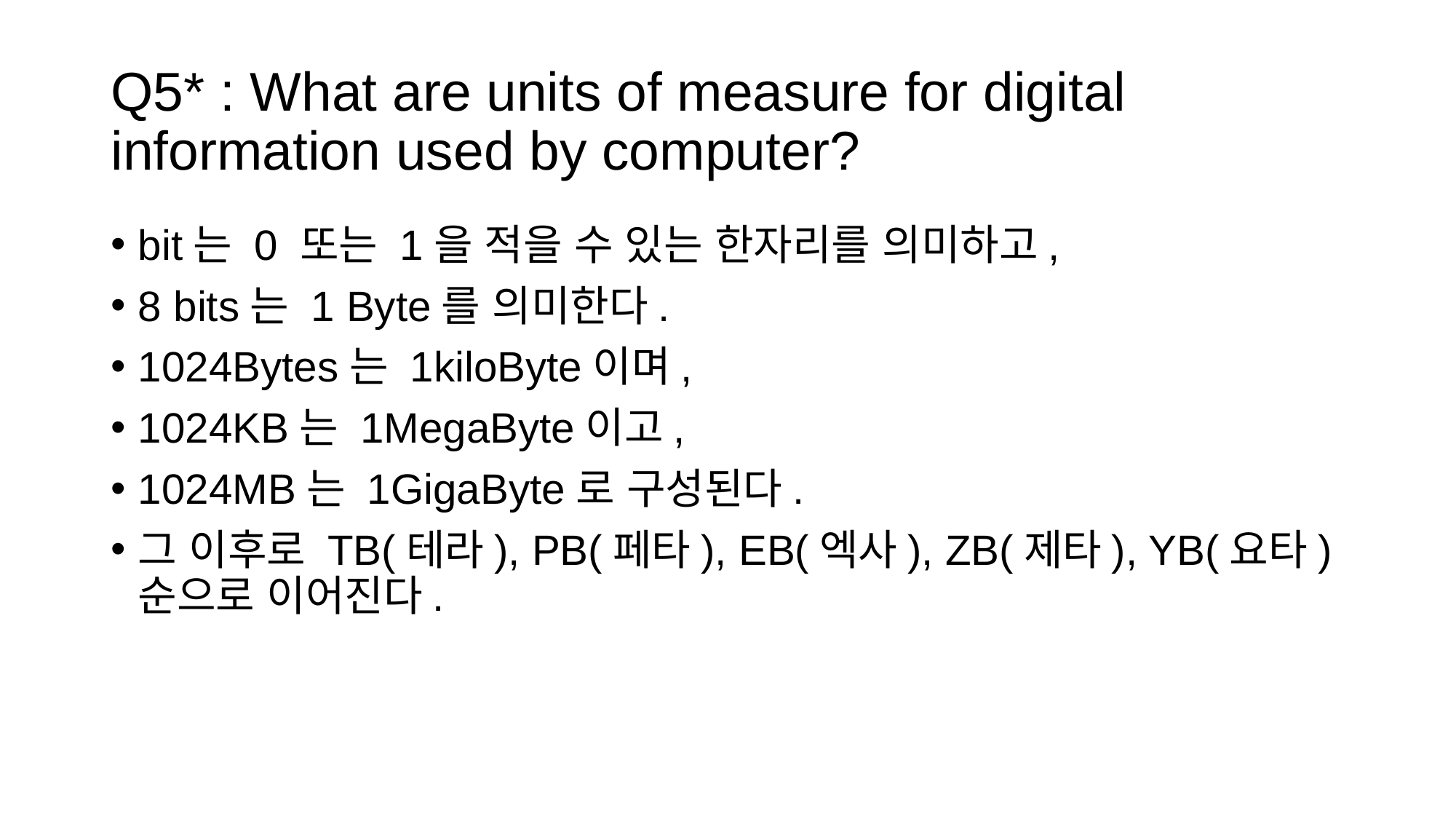

# Q5* : What are units of measure for digital information used by computer?
bit는 0 또는 1을 적을 수 있는 한자리를 의미하고,
8 bits는 1 Byte를 의미한다.
1024Bytes는 1kiloByte이며,
1024KB는 1MegaByte이고,
1024MB는 1GigaByte로 구성된다.
그 이후로 TB(테라), PB(페타), EB(엑사), ZB(제타), YB(요타) 순으로 이어진다.